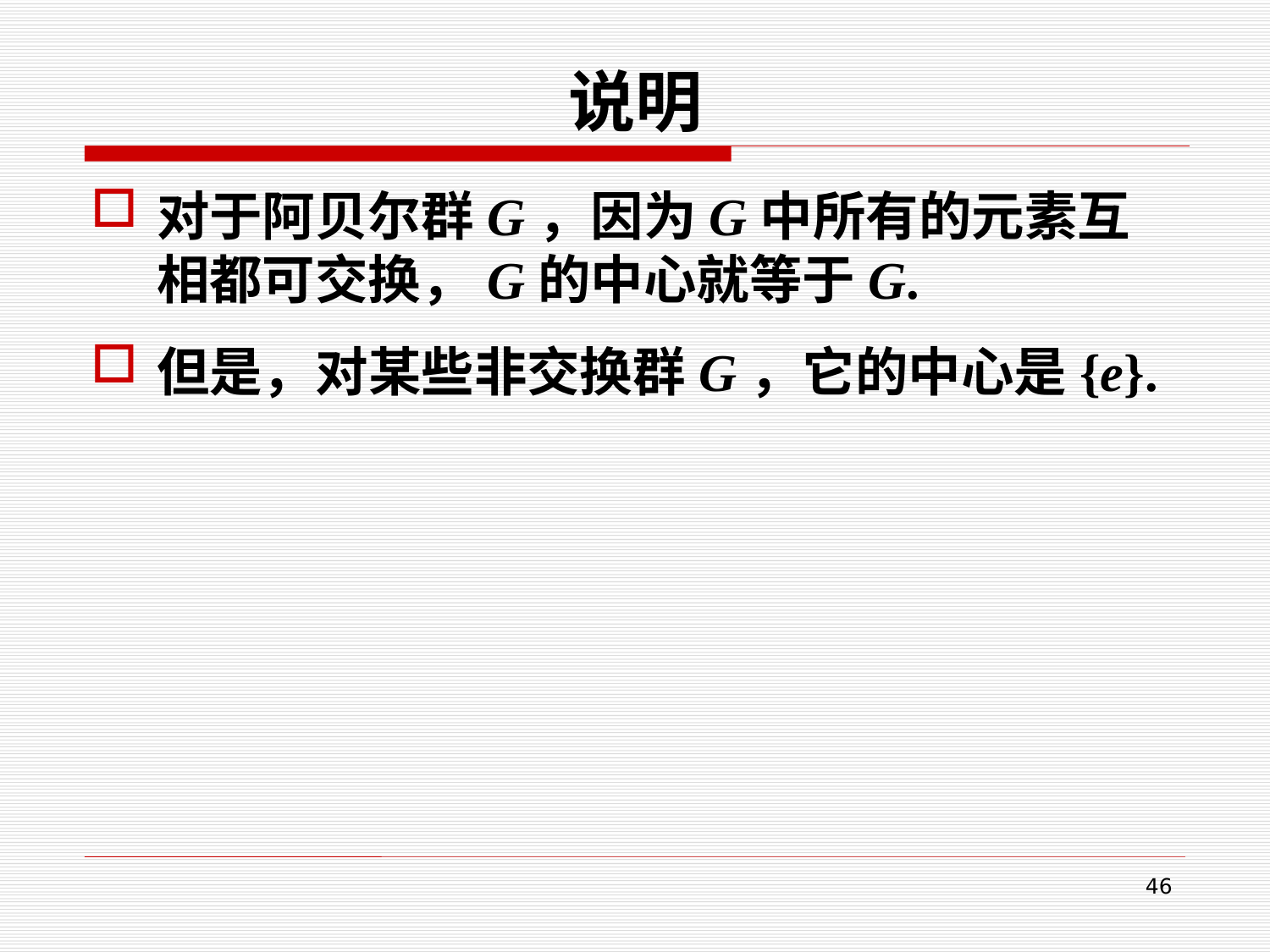

# 说明
对于阿贝尔群G，因为G中所有的元素互相都可交换，G的中心就等于G.
但是，对某些非交换群G，它的中心是{e}.

46